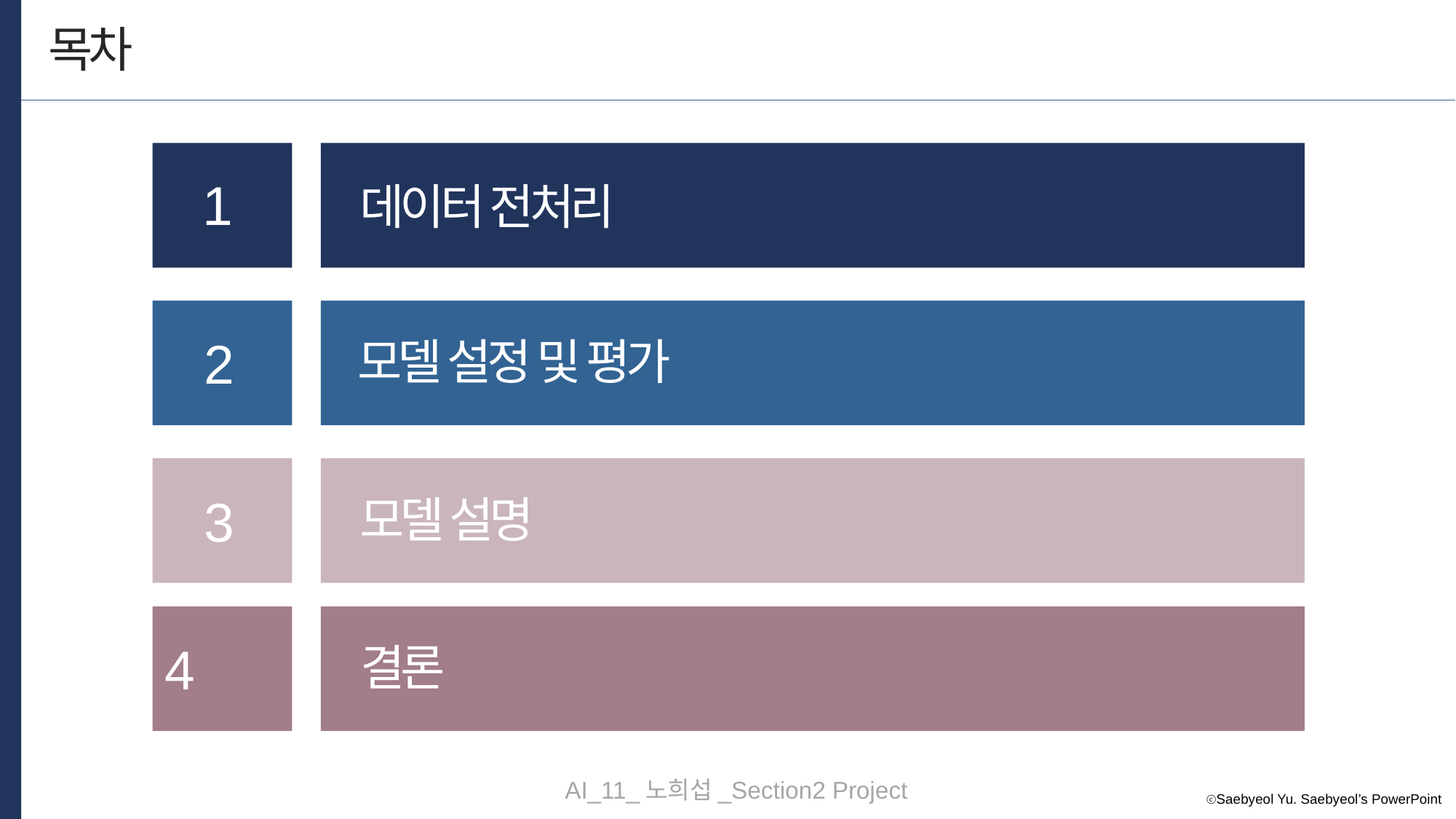

목차

1
데이터 전처리

2
모델 설정 및 평가

3
모델 설명

4
결론
AI_11_노희섭_Section2 Project